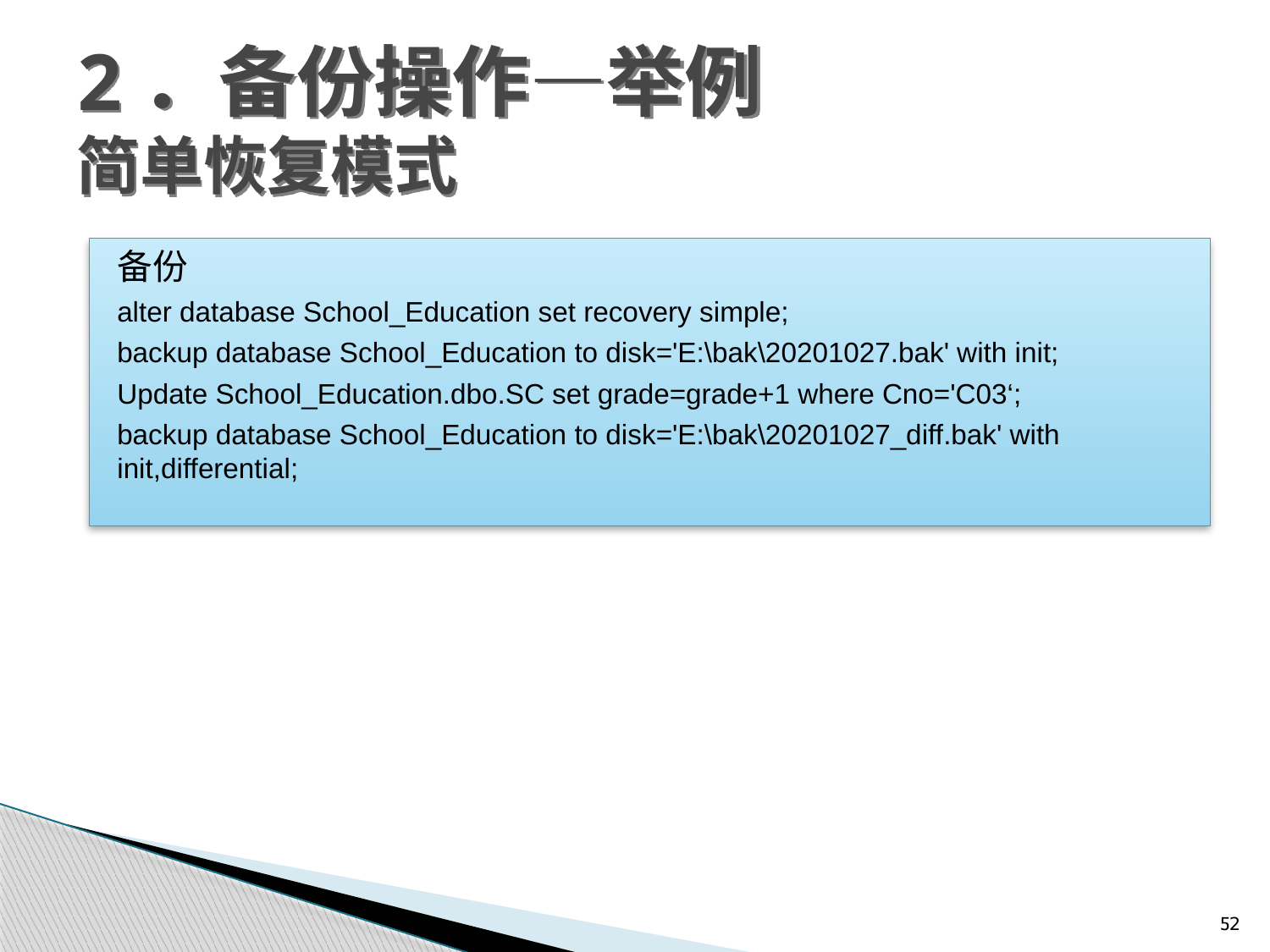

# 2．备份操作—举例 简单恢复模式
备份
alter database School_Education set recovery simple;
backup database School_Education to disk='E:\bak\20201027.bak' with init;
Update School_Education.dbo.SC set grade=grade+1 where Cno='C03‘;
backup database School_Education to disk='E:\bak\20201027_diff.bak' with init,differential;

52